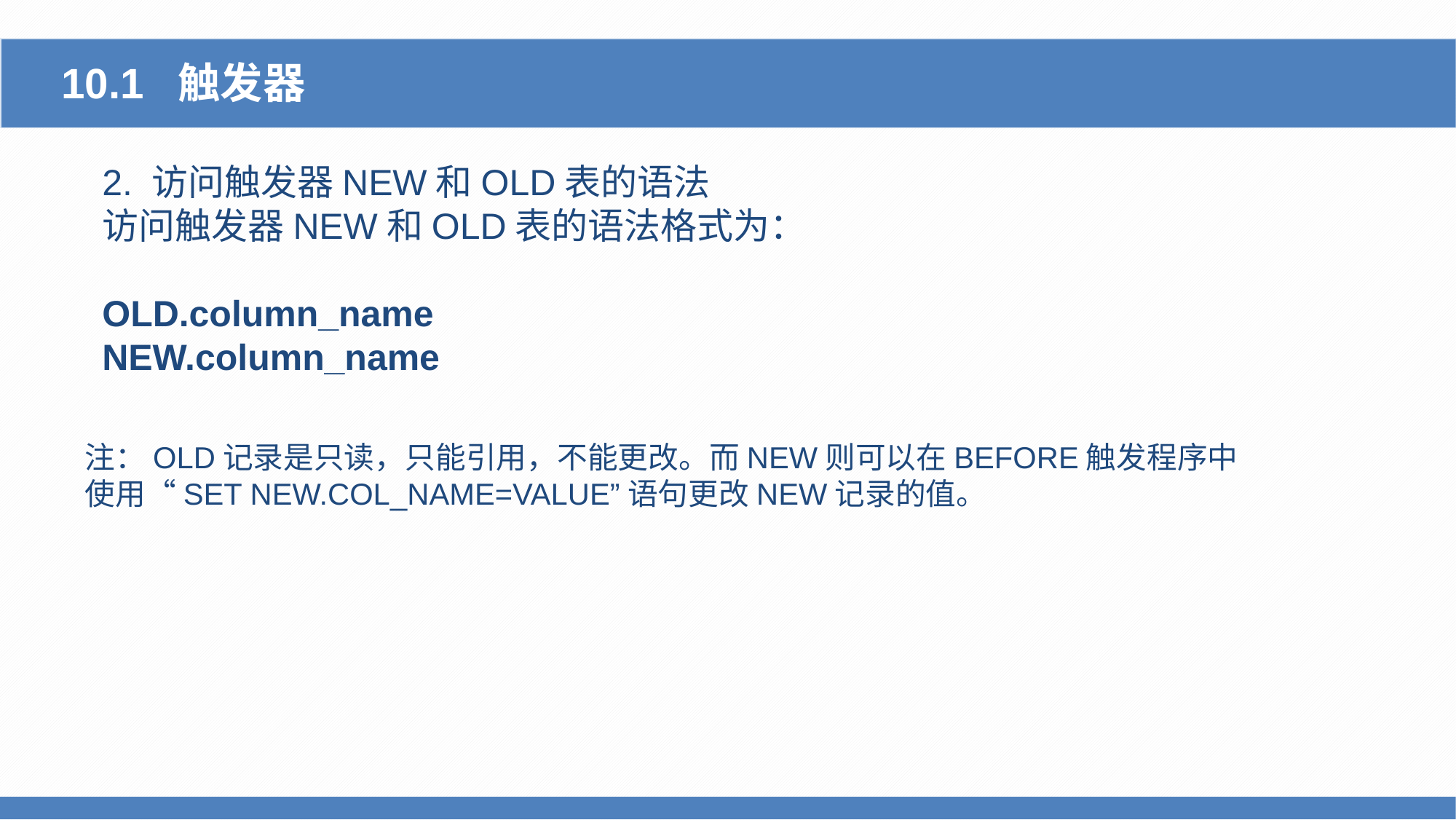

10.1  触发器
2. 访问触发器NEW和OLD表的语法
访问触发器NEW和OLD表的语法格式为：

OLD.column_name
NEW.column_name
注：OLD记录是只读，只能引用，不能更改。而NEW则可以在BEFORE触发程序中
使用“SET NEW.COL_NAME=VALUE”语句更改NEW记录的值。